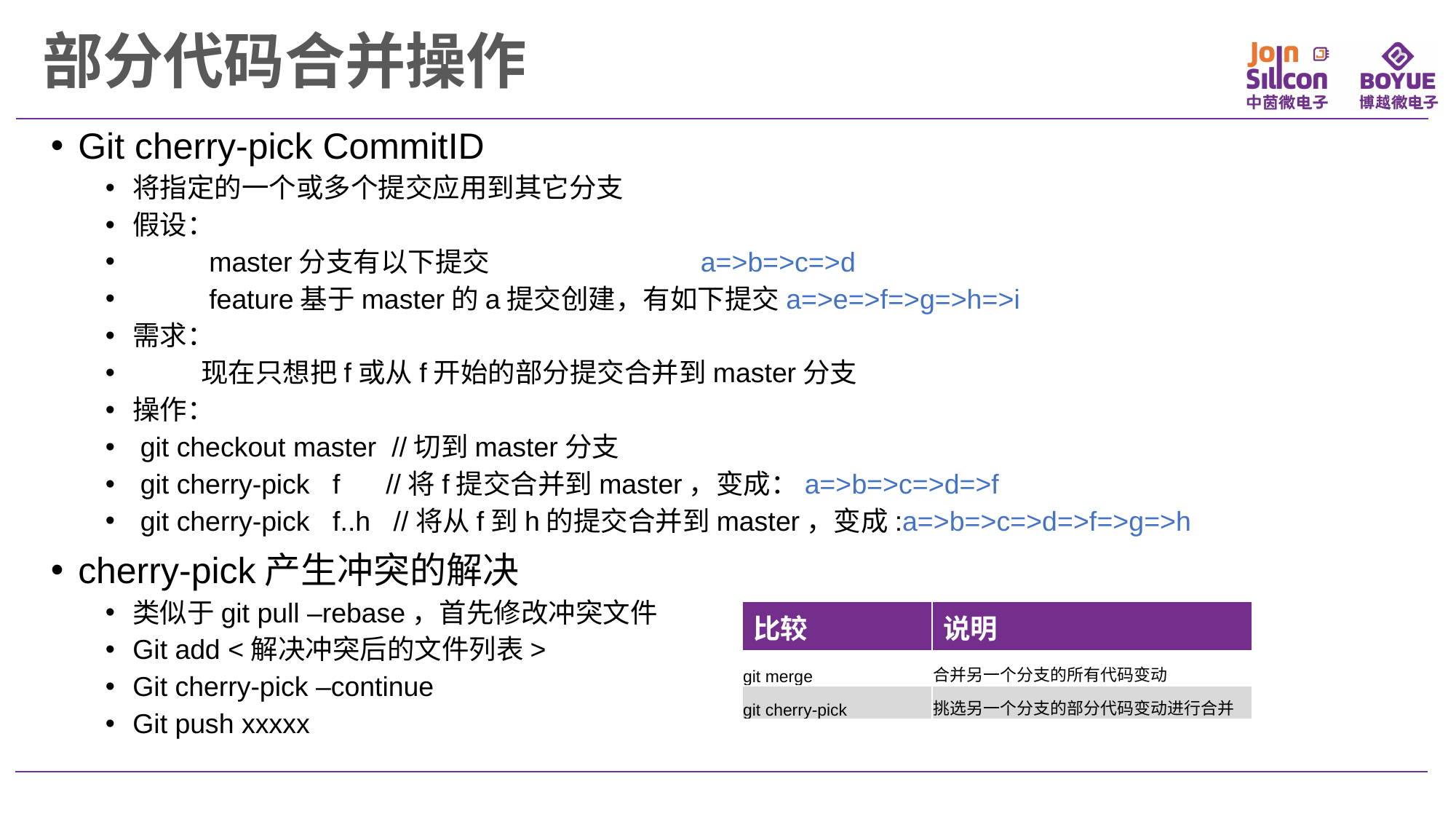

部分代码合并操作
Git cherry-pick CommitID
将指定的一个或多个提交应用到其它分支
假设：
          master分支有以下提交                                 a=>b=>c=>d
          feature基于master的a提交创建，有如下提交a=>e=>f=>g=>h=>i
需求：
          现在只想把f或从f开始的部分提交合并到master分支
操作：
 git checkout master  //切到master分支
 git cherry-pick   f      //将f提交合并到master，变成：a=>b=>c=>d=>f
 git cherry-pick   f..h   //将从f到h的提交合并到master，变成:a=>b=>c=>d=>f=>g=>h
cherry-pick产生冲突的解决
类似于git pull –rebase，首先修改冲突文件
Git add <解决冲突后的文件列表>
Git cherry-pick –continue
Git push xxxxx
| 比较 | 说明 |
| --- | --- |
| git merge | 合并另一个分支的所有代码变动 |
| git cherry-pick | 挑选另一个分支的部分代码变动进行合并 |